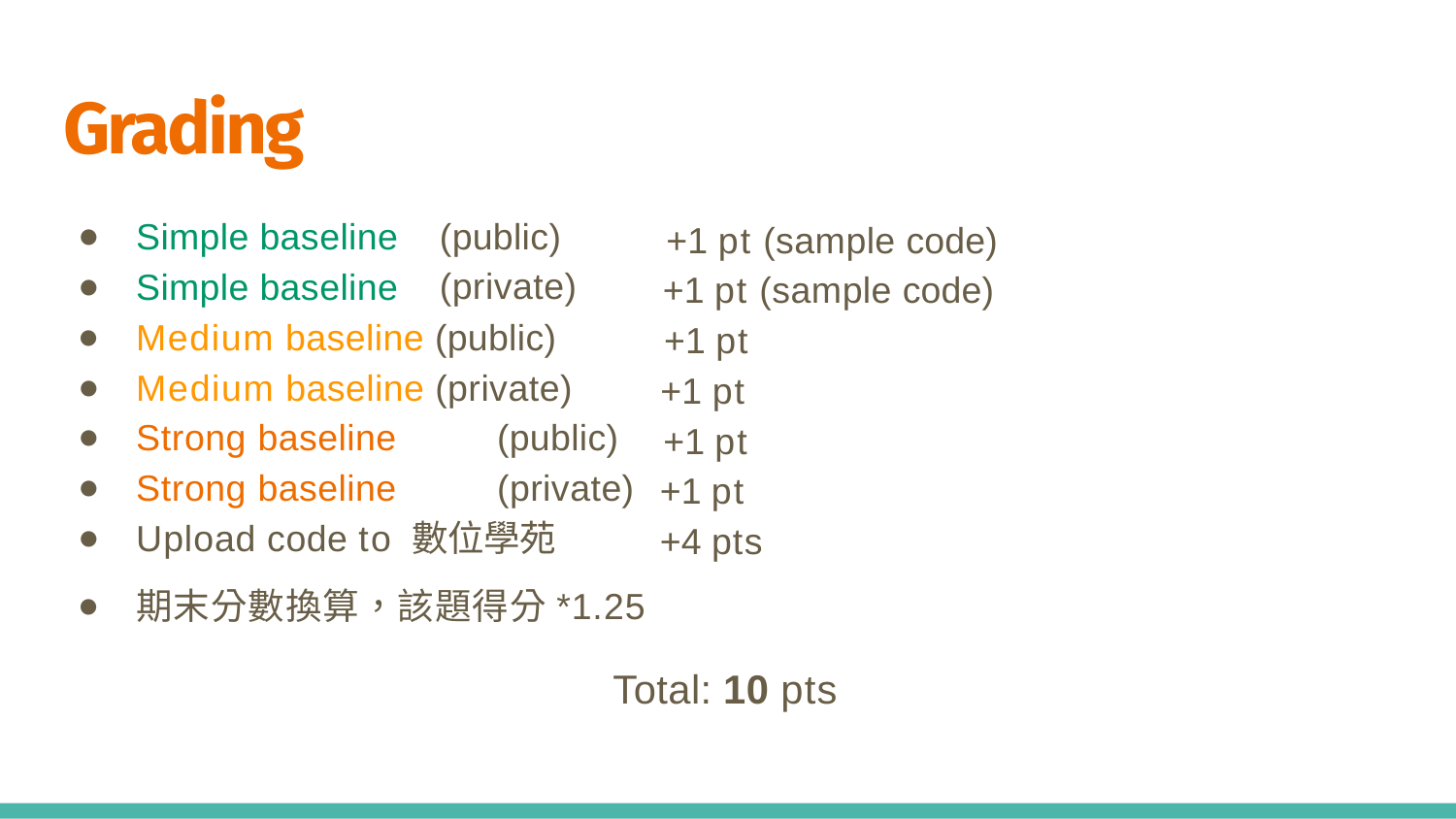

# Grading
(public)  (private)
Simple baseline
Simple baseline
+1 pt (sample code)
+1 pt (sample code)
+1 pt
+1 pt
+1 pt
+1 pt
+4 pts
Medium baseline (public)
Medium baseline (private)
Strong baseline	(public)
Strong baseline	(private)
Upload code to 數位學苑
期末分數換算，該題得分*1.25
Total: 10 pts